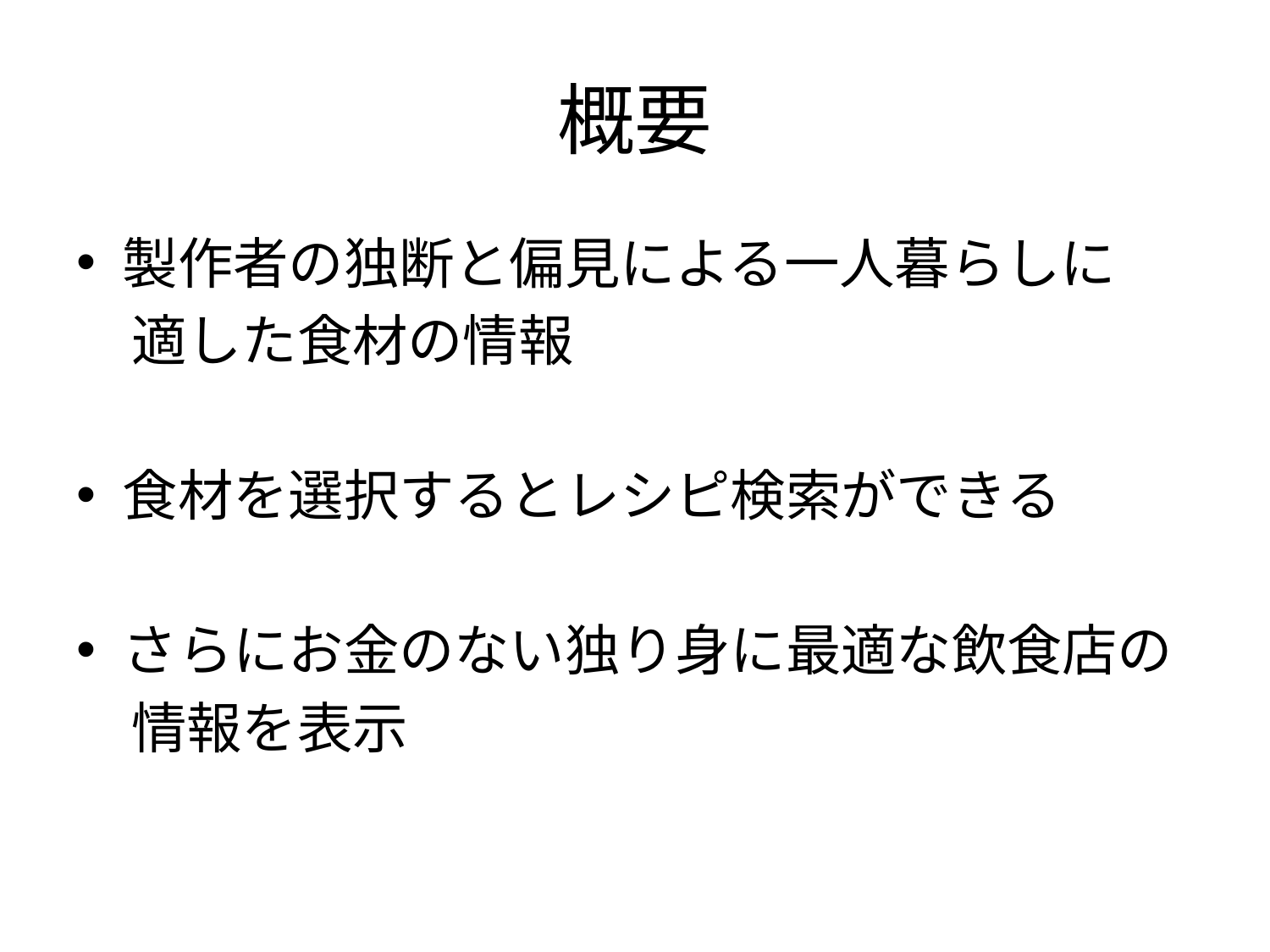

# 概要
製作者の独断と偏見による一人暮らしに
　適した食材の情報

食材を選択するとレシピ検索ができる

さらにお金のない独り身に最適な飲食店の
　情報を表示